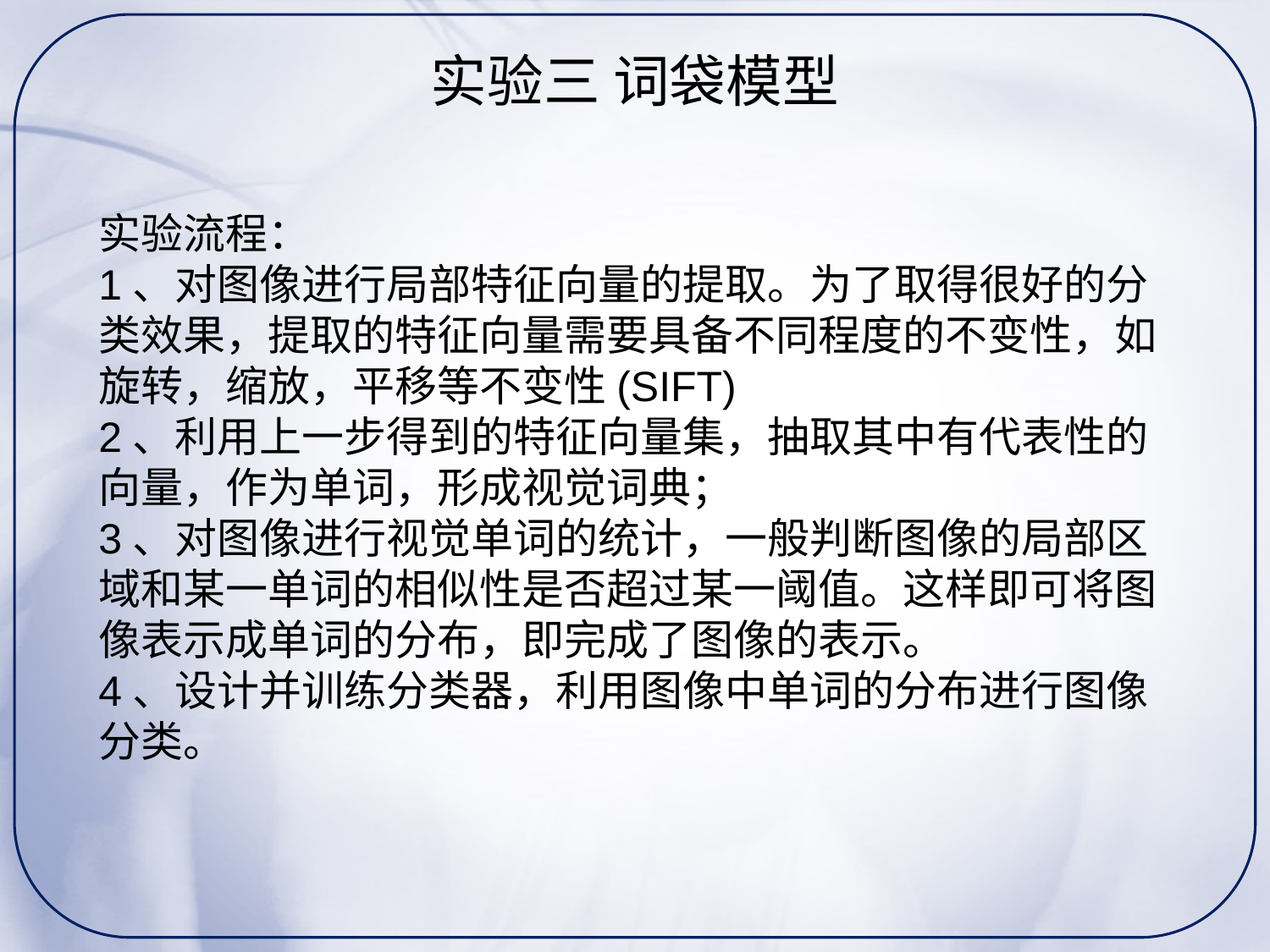

# 实验三 词袋模型
实验流程：
1、对图像进行局部特征向量的提取。为了取得很好的分类效果，提取的特征向量需要具备不同程度的不变性，如旋转，缩放，平移等不变性(SIFT)
2、利用上一步得到的特征向量集，抽取其中有代表性的向量，作为单词，形成视觉词典；
3、对图像进行视觉单词的统计，一般判断图像的局部区域和某一单词的相似性是否超过某一阈值。这样即可将图像表示成单词的分布，即完成了图像的表示。
4、设计并训练分类器，利用图像中单词的分布进行图像分类。